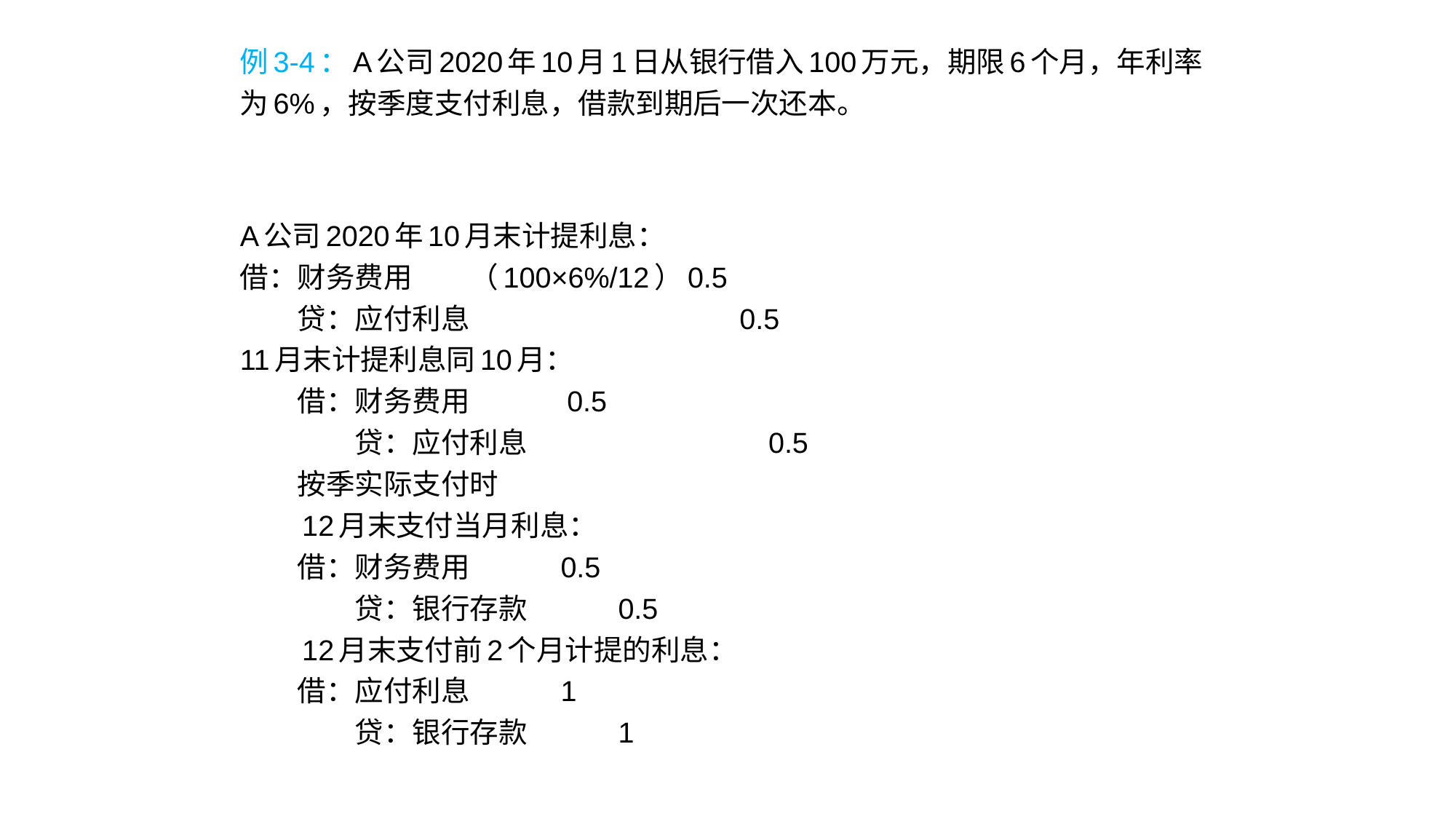

例3-4：A公司2020年10月1日从银行借入100万元，期限6个月，年利率为6%，按季度支付利息，借款到期后一次还本。

A公司2020年10月末计提利息：
借：财务费用　　（100×6%/12）0.5
　　贷：应付利息　　　　　　 　　　0.5
11月末计提利息同10月：
　　借：财务费用　　　 0.5
　　　　贷：应付利息　　　　　　 　　0.5
　　按季实际支付时
　　12月末支付当月利息：
　　借：财务费用　　　0.5
　　　　贷：银行存款　　　0.5
　　12月末支付前2个月计提的利息：
　　借：应付利息　　　1
　　　　贷：银行存款　　　1